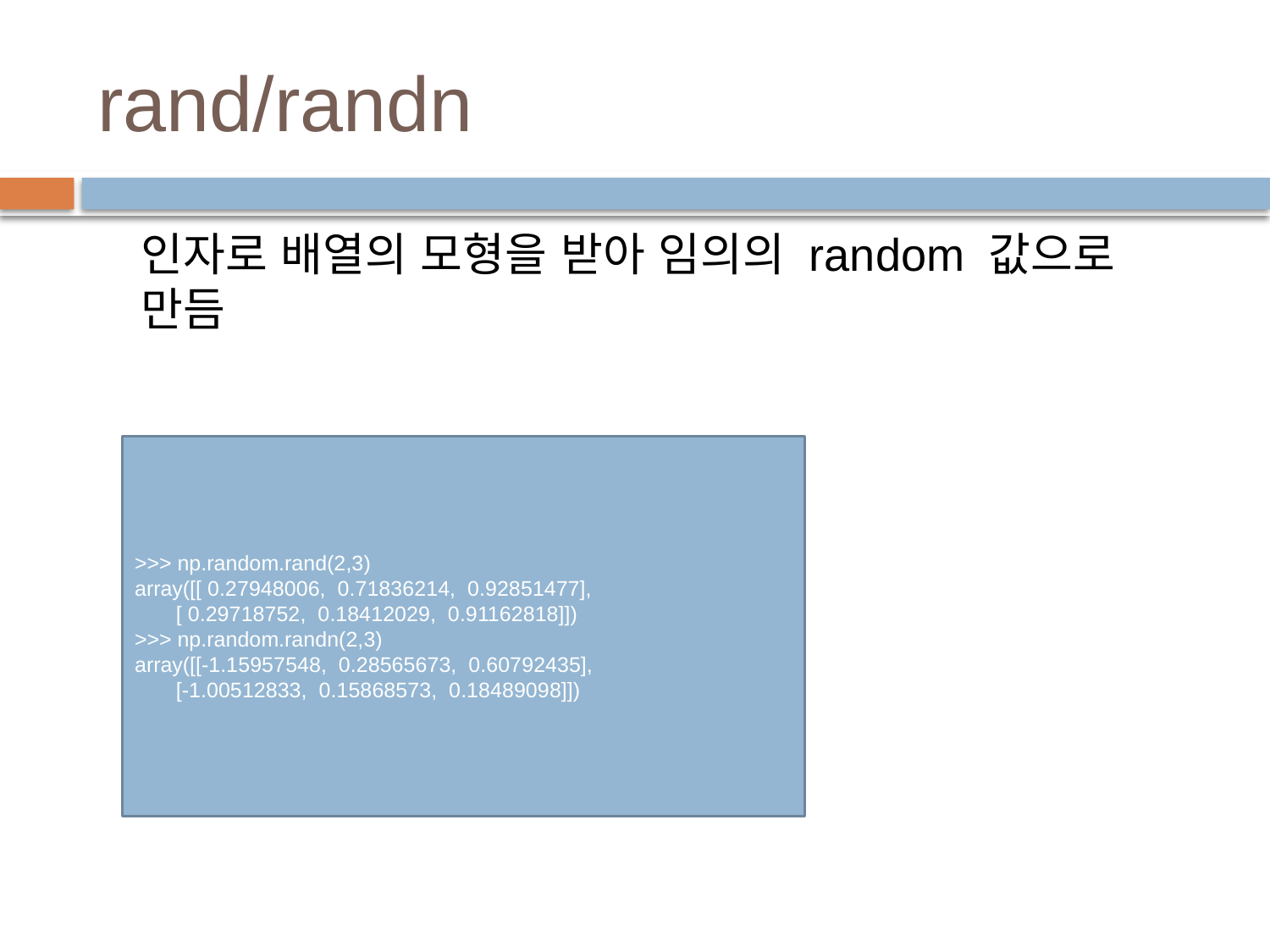

# rand/randn
인자로 배열의 모형을 받아 임의의 random 값으로 만듬
>>> np.random.rand(2,3)
array([[ 0.27948006,  0.71836214,  0.92851477],
       [ 0.29718752,  0.18412029,  0.91162818]])
>>> np.random.randn(2,3)
array([[-1.15957548,  0.28565673,  0.60792435],
       [-1.00512833,  0.15868573,  0.18489098]])